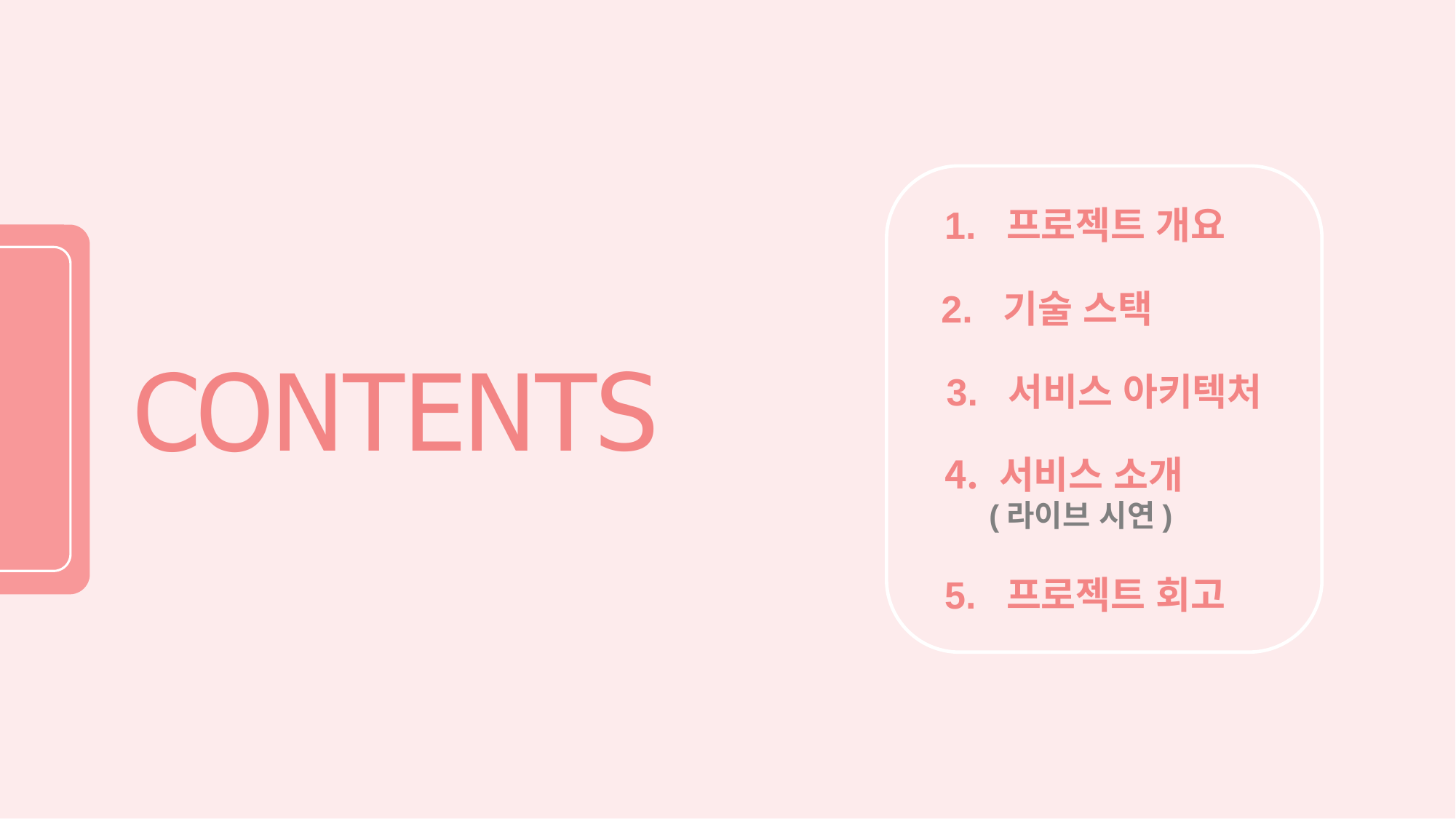

1.  프로젝트 개요

2.  기술 스택
CONTENTS
3.  서비스 아키텍처
서비스 소개
    (라이브 시연)
5.  프로젝트 회고